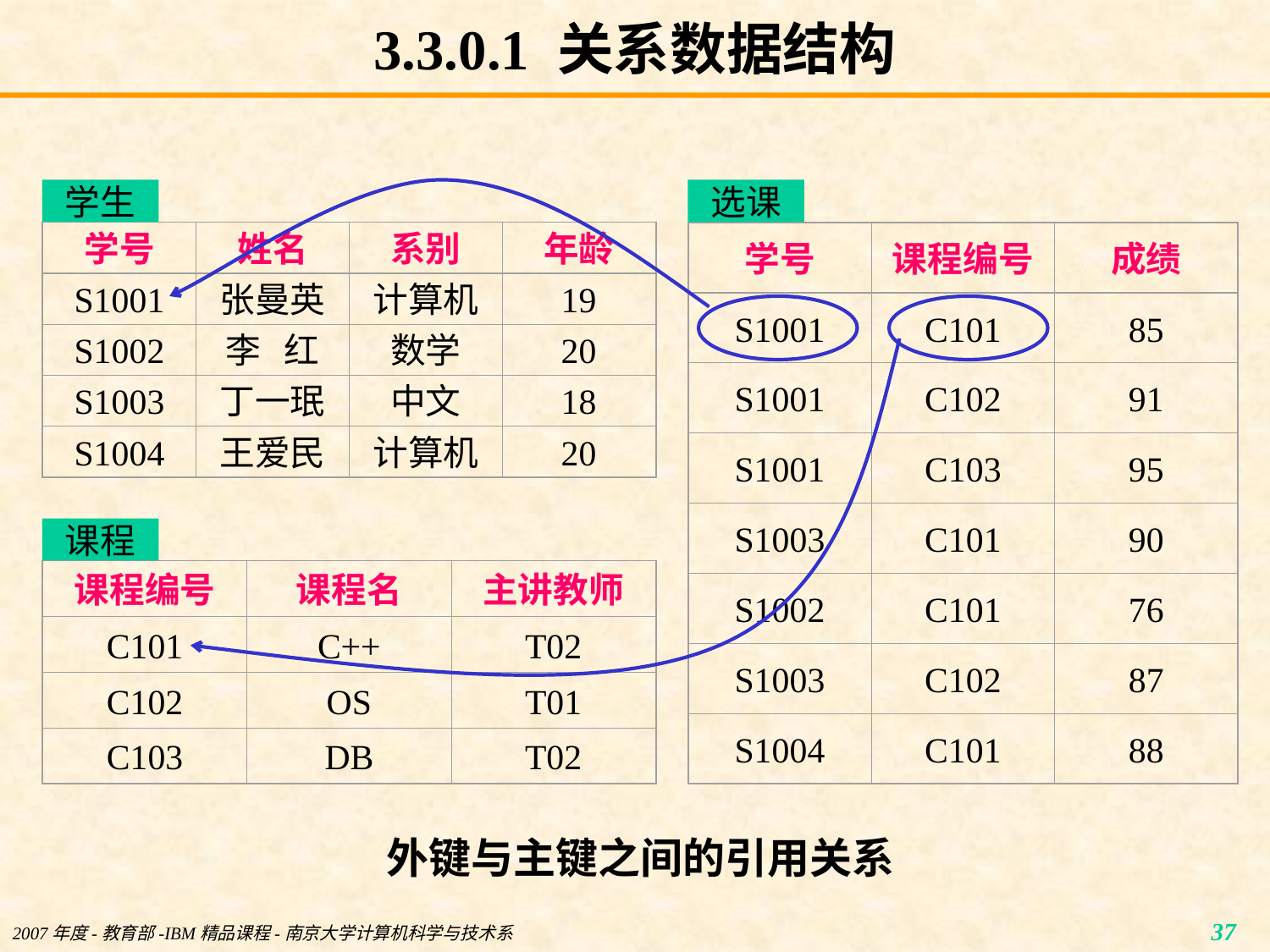

# 3.3.0.1 关系数据结构

学生
选课

学号

姓名

系别

年龄

S1001

张曼英

计算机

19

S1002

李   红

数学

20

S1003

丁一珉

中文

18

S1004

王爱民

计算机

20

学号

课程编号

成绩

S1001

C101

85

S1001

C102

91

S1001

C103

95

S1003

C101

90

S1002

C101

76

S1003

C102

87

S1004

C101

88

课程

课程编号

课程名

主讲教师

C101

C++

T02

C102

OS

T01

C103

DB

T02
外键与主键之间的引用关系
37
2007年度-教育部-IBM精品课程-南京大学计算机科学与技术系